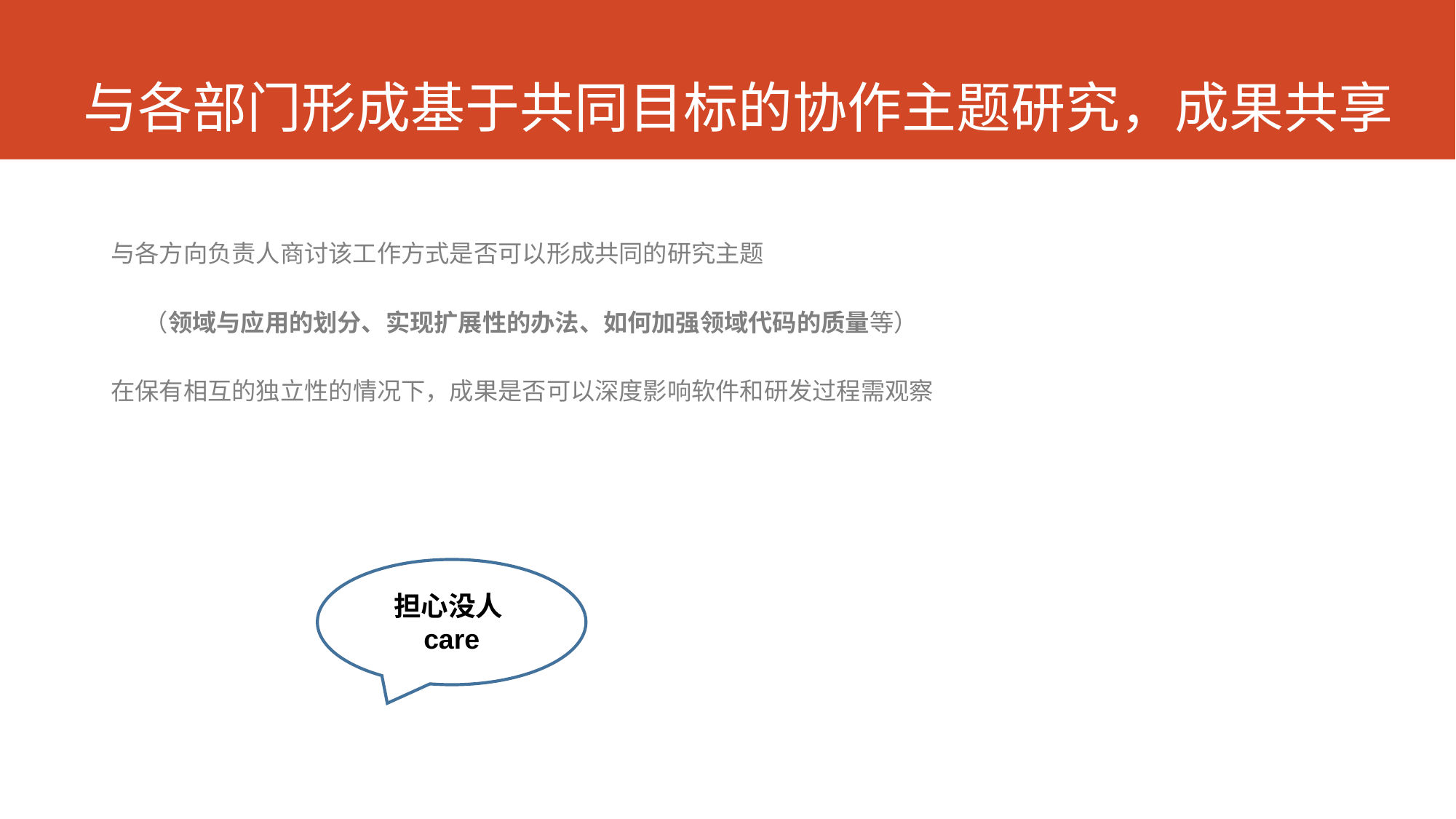

# 与各部门形成基于共同目标的协作主题研究，成果共享
与各方向负责人商讨该工作方式是否可以形成共同的研究主题
     （领域与应用的划分、实现扩展性的办法、如何加强领域代码的质量等）
在保有相互的独立性的情况下，成果是否可以深度影响软件和研发过程需观察
担心没人care